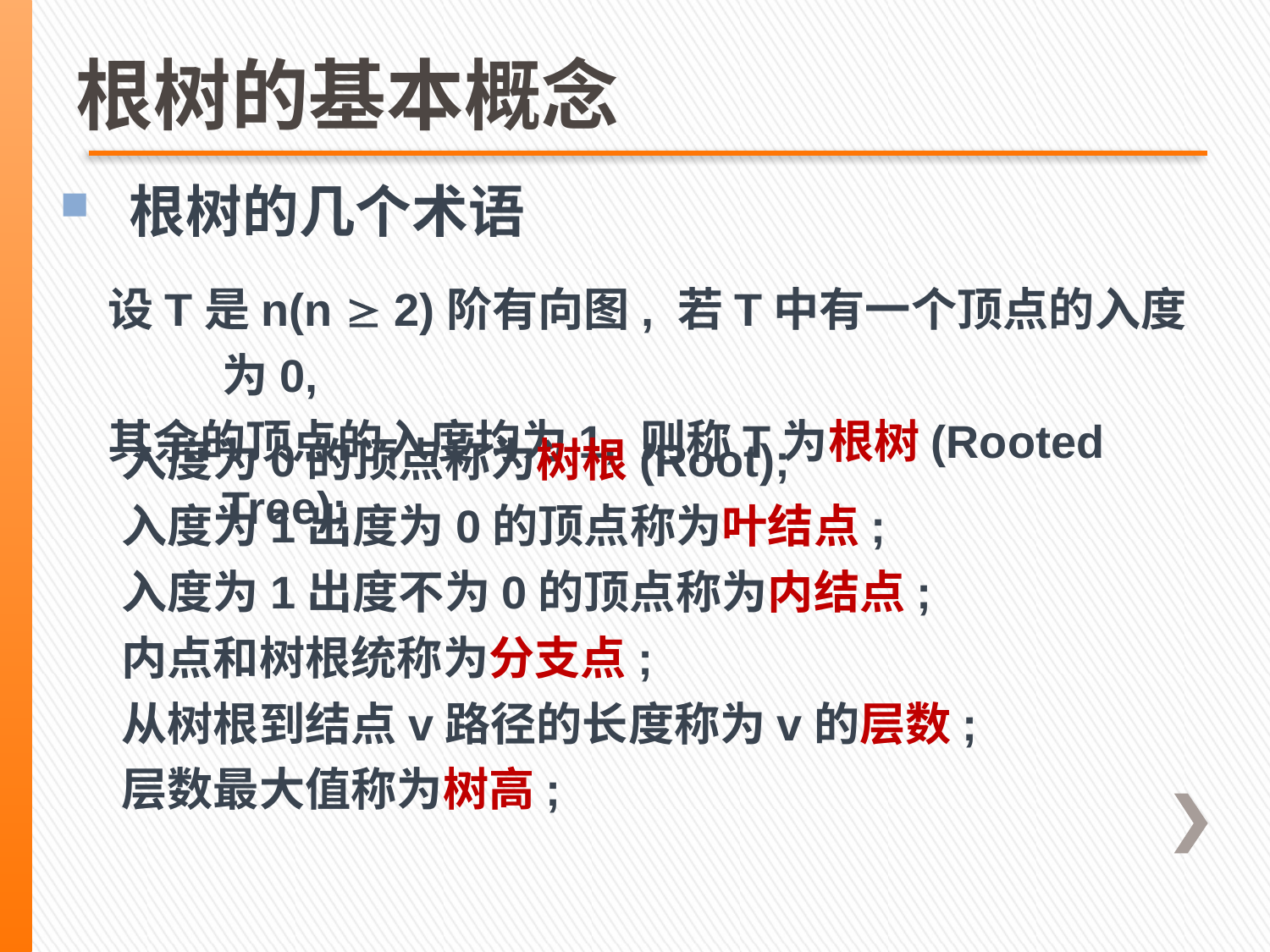

根树的基本概念
  根树的几个术语
      设T是n(n ≥ 2)阶有向图, 若T中有一个顶点的入度为0,
      其余的顶点的入度均为1, 则称T为根树(Rooted Tree);
入度为0的顶点称为树根(Root);
入度为1出度为0的顶点称为叶结点;
入度为1出度不为0的顶点称为内结点;
内点和树根统称为分支点;
从树根到结点v路径的长度称为v的层数;
层数最大值称为树高;